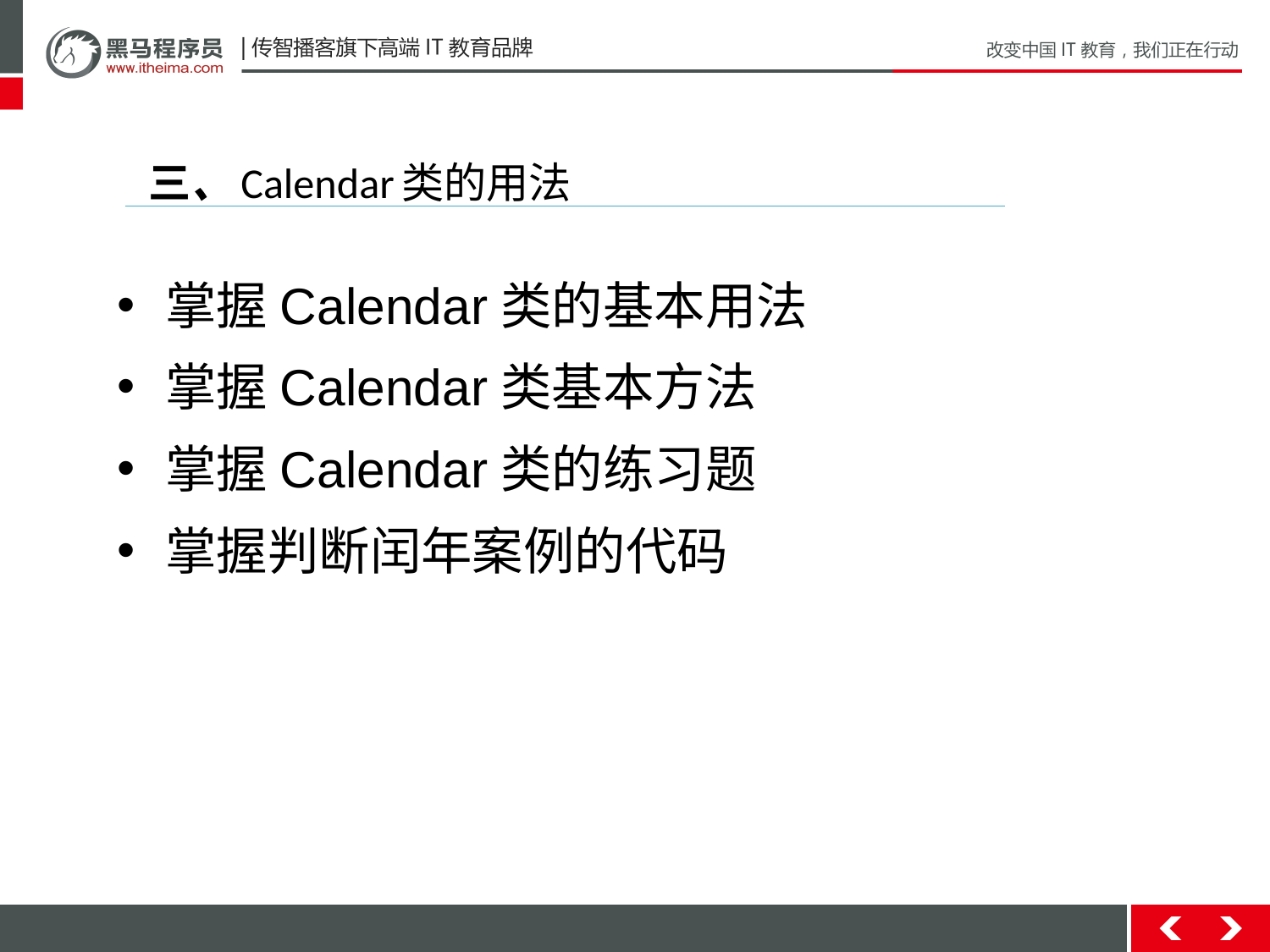

三、Calendar类的用法
掌握Calendar类的基本用法
掌握Calendar类基本方法
掌握Calendar类的练习题
掌握判断闰年案例的代码